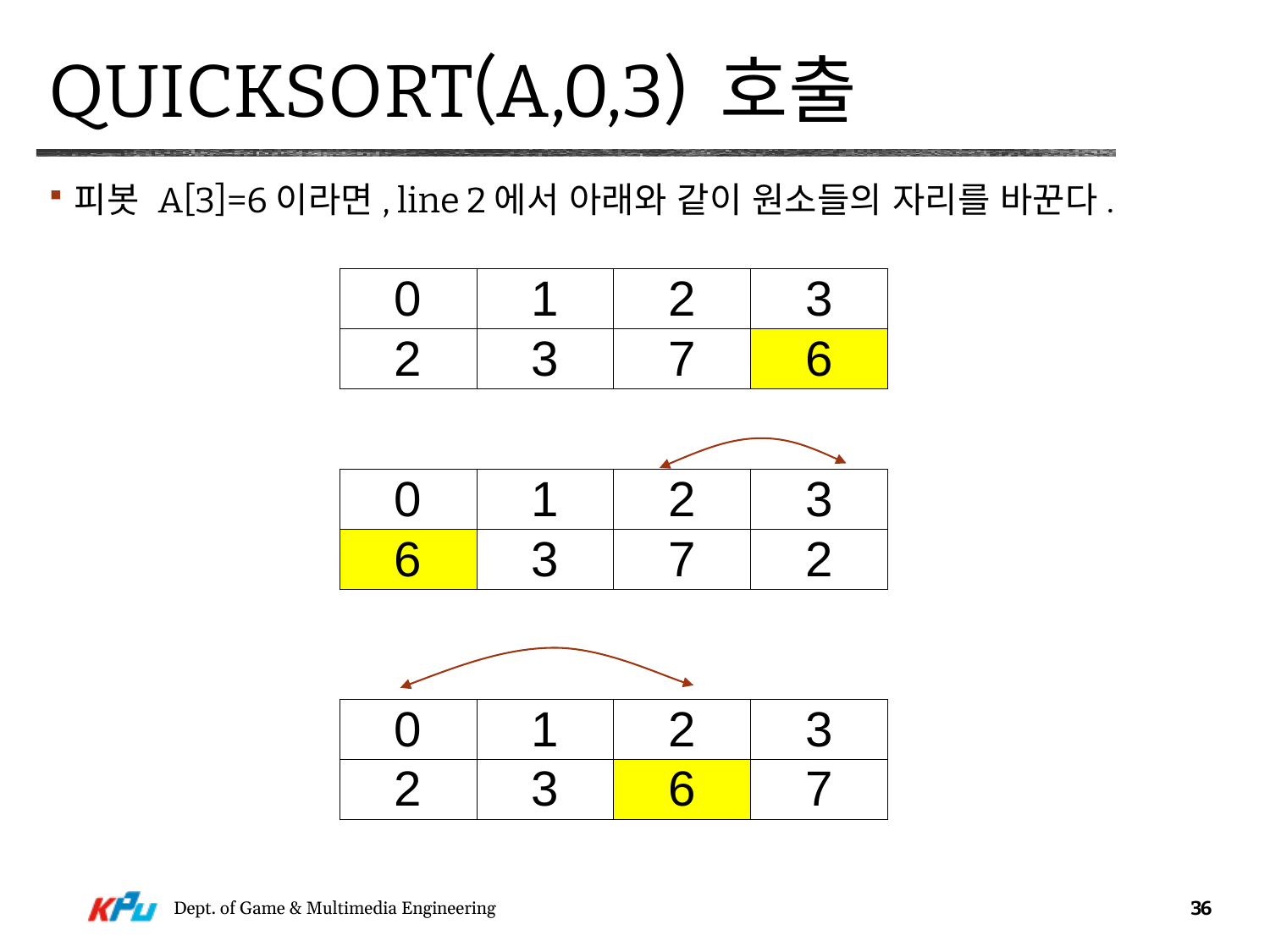

# QuickSort(A,0,3) 호출
피봇 A[3]=6이라면, line 2에서 아래와 같이 원소들의 자리를 바꾼다.
| 0 | 1 | 2 | 3 |
| --- | --- | --- | --- |
| 2 | 3 | 7 | 6 |

| 0 | 1 | 2 | 3 |
| --- | --- | --- | --- |
| 6 | 3 | 7 | 2 |

| 0 | 1 | 2 | 3 |
| --- | --- | --- | --- |
| 2 | 3 | 6 | 7 |

Dept. of Game & Multimedia Engineering
36